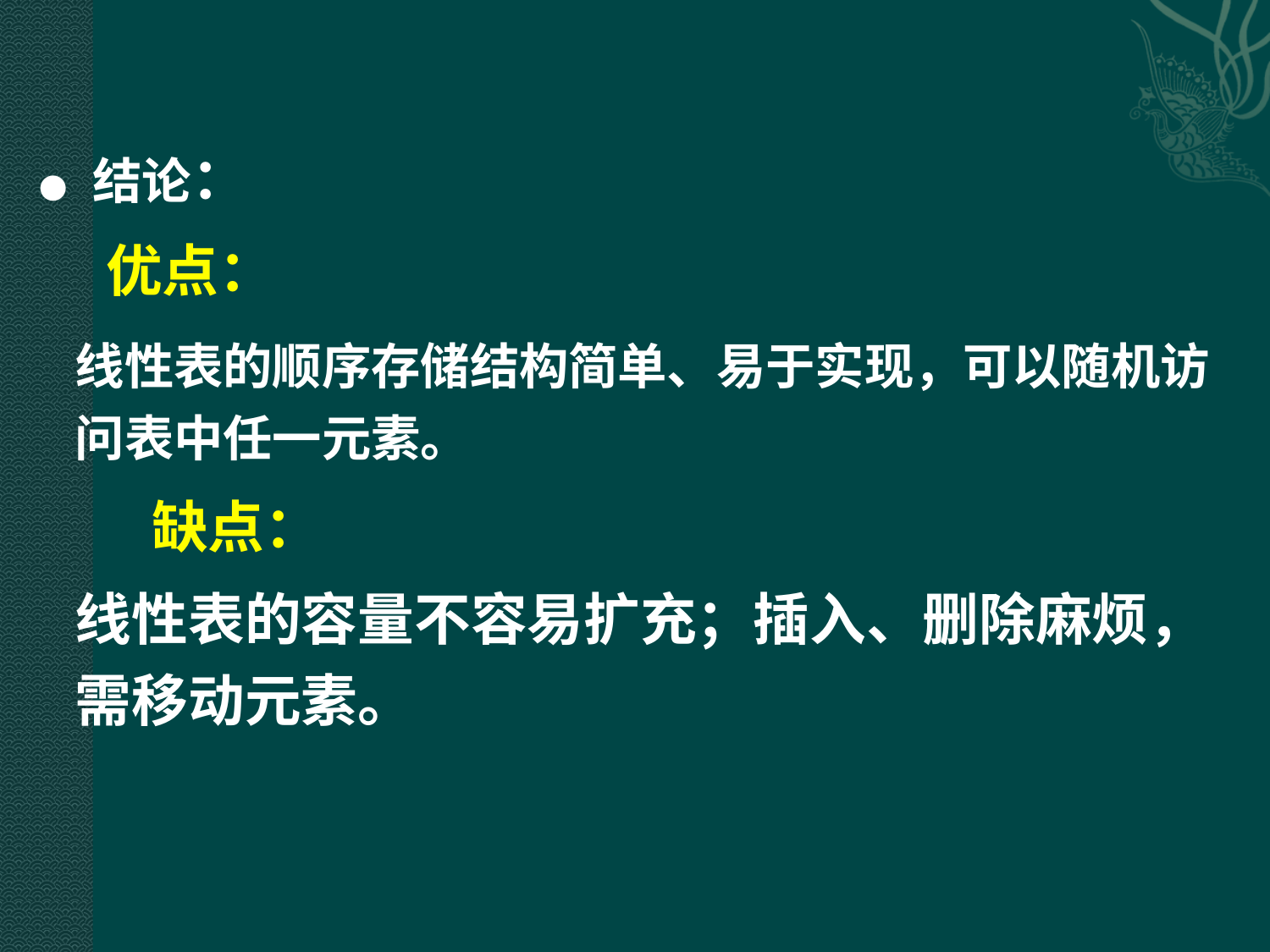

●   结论：
     优点：
	线性表的顺序存储结构简单、易于实现，可以随机访问表中任一元素。
          缺点：
	线性表的容量不容易扩充；插入、删除麻烦，需移动元素。